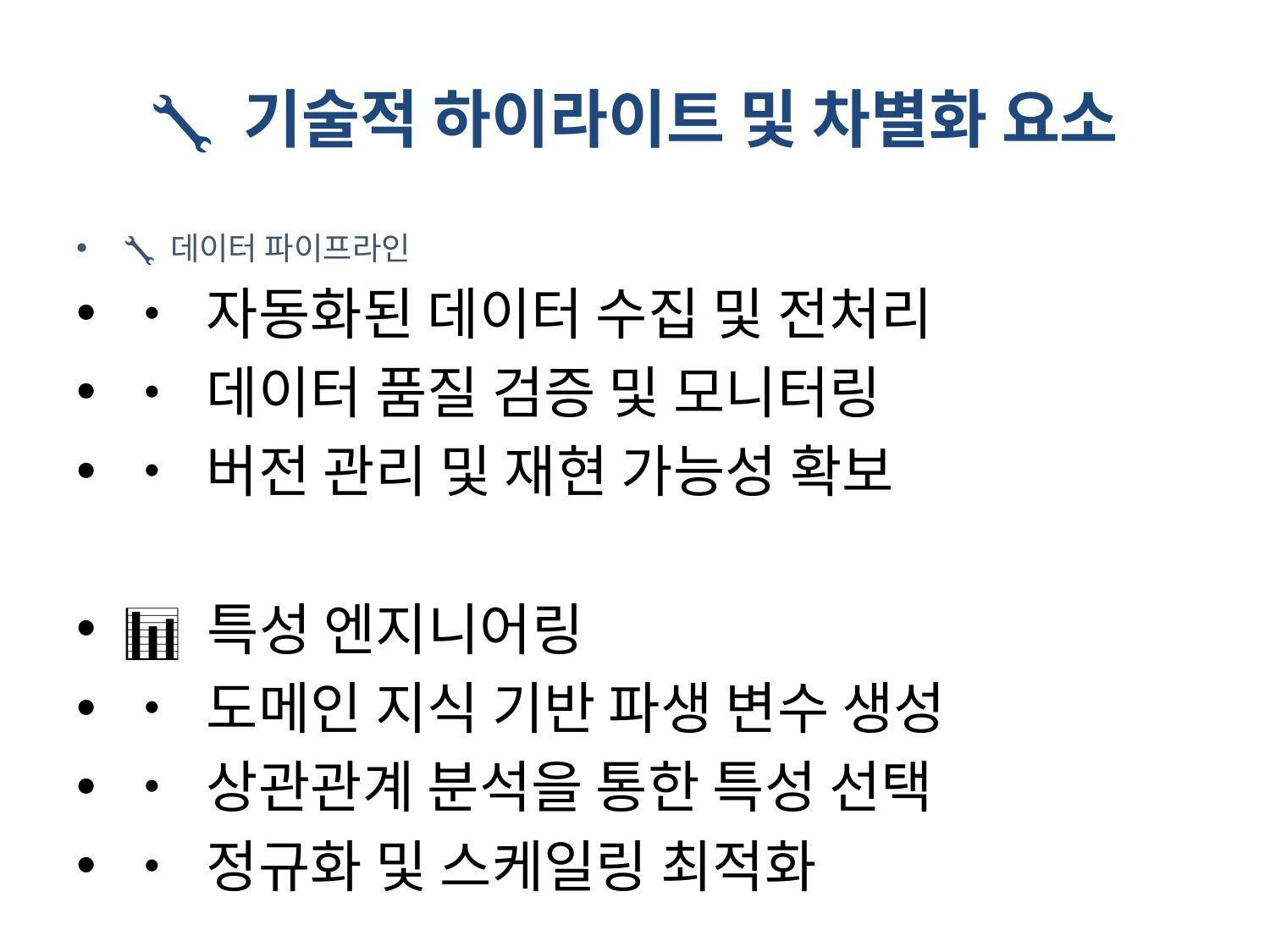

# 🔧 기술적 하이라이트 및 차별화 요소
🔧 데이터 파이프라인
• 자동화된 데이터 수집 및 전처리
• 데이터 품질 검증 및 모니터링
• 버전 관리 및 재현 가능성 확보

📊 특성 엔지니어링
• 도메인 지식 기반 파생 변수 생성
• 상관관계 분석을 통한 특성 선택
• 정규화 및 스케일링 최적화

🤖 모델 최적화
• 하이퍼파라미터 튜닝 자동화
• 앙상블 모델링을 통한 성능 향상
• 교차 검증을 통한 모델 안정성 확보

📈 차별화 요소
• KBO 특화 데이터 처리 및 분석
• 실무 활용 가능한 예측 시스템
• 확장 가능한 아키텍처 설계